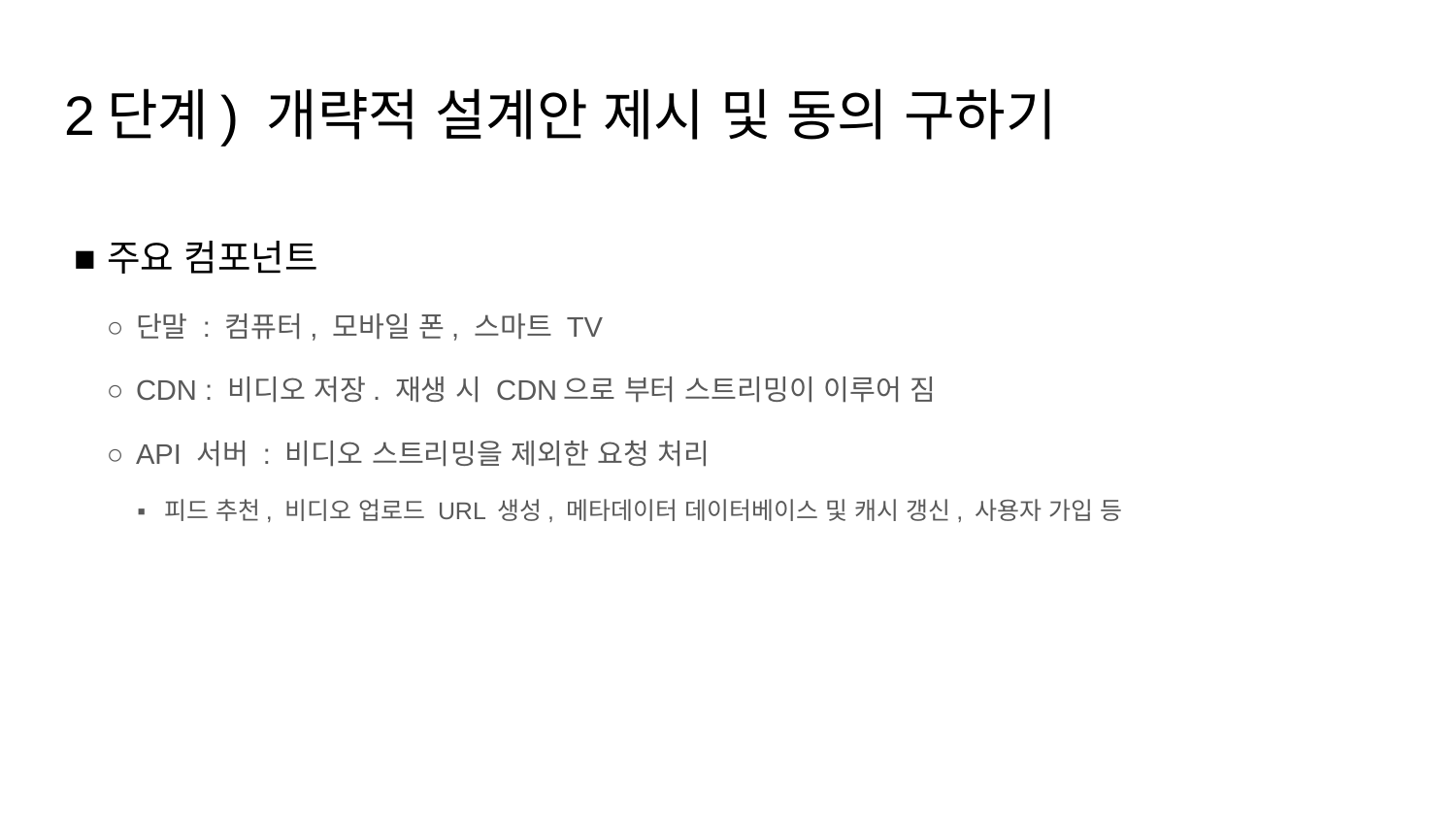

# 2단계) 개략적 설계안 제시 및 동의 구하기
주요 컴포넌트
단말 : 컴퓨터, 모바일 폰, 스마트 TV
CDN : 비디오 저장. 재생 시 CDN으로 부터 스트리밍이 이루어 짐
API 서버 : 비디오 스트리밍을 제외한 요청 처리
피드 추천, 비디오 업로드 URL 생성, 메타데이터 데이터베이스 및 캐시 갱신, 사용자 가입 등